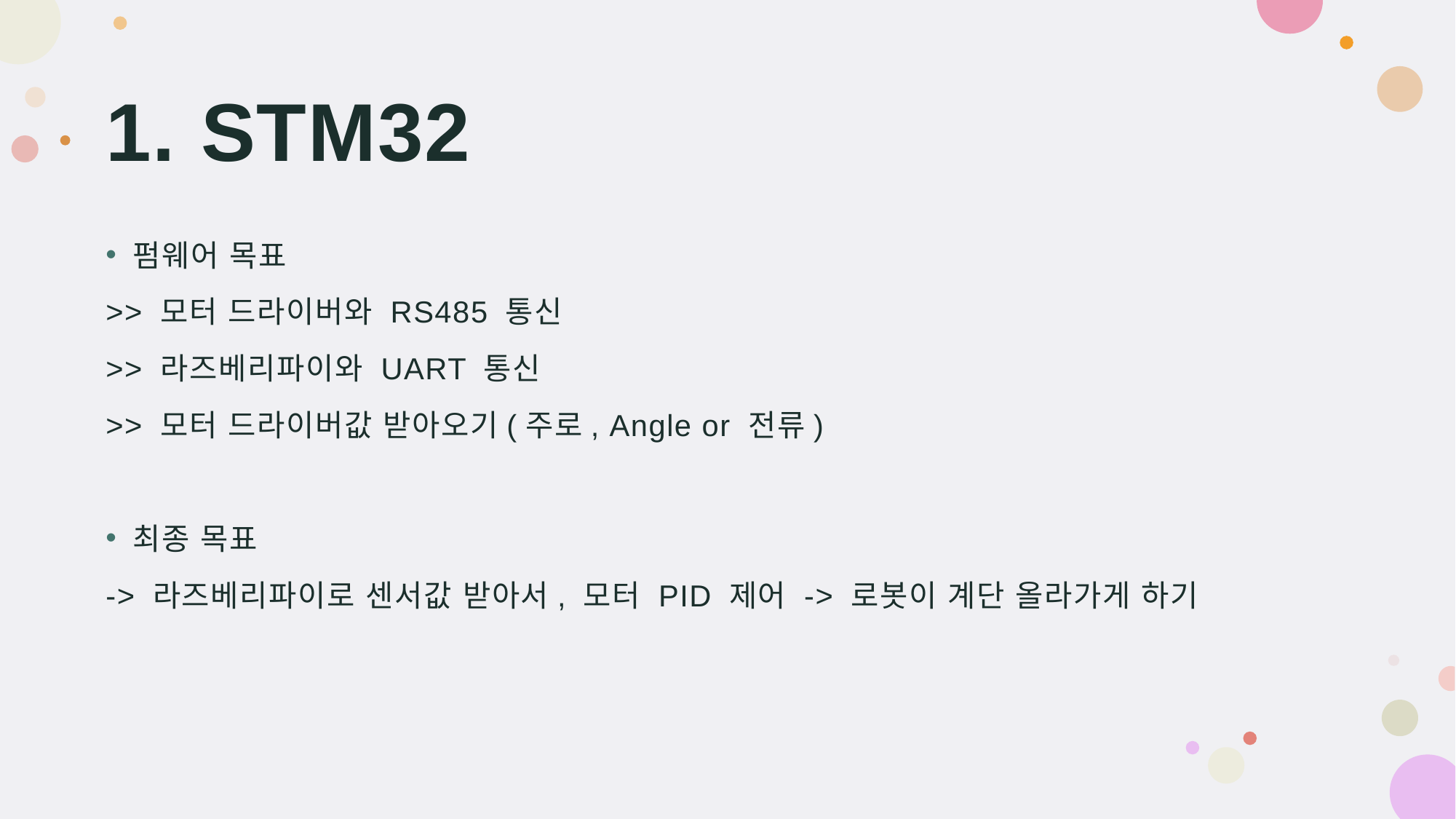

# 1. STM32
펌웨어 목표
>> 모터 드라이버와 RS485 통신
>> 라즈베리파이와 UART 통신
>> 모터 드라이버값 받아오기(주로, Angle or 전류)

최종 목표
-> 라즈베리파이로 센서값 받아서, 모터 PID 제어 -> 로봇이 계단 올라가게 하기